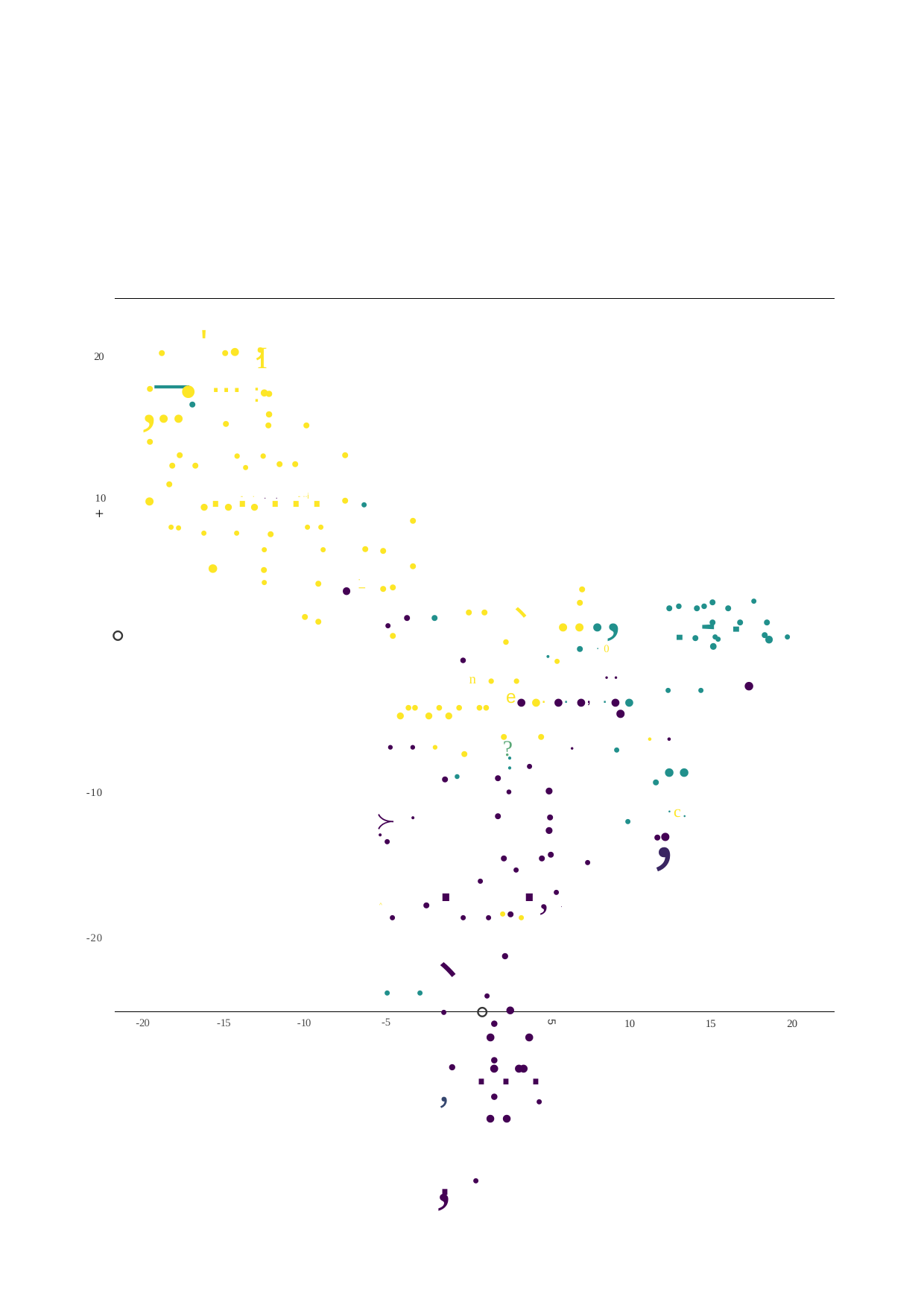

# .

． '．一
，
I
．	... :•	．
20
,...
．
： ．
．
．．
．． ．	．．．．．．
．．
．．
．．
．
•.•.• ...．．
．
••．．•••．．
-·..  - ··i
．．
10 +
．．．．．．．．
．
...,
．．
．．、	•  n
. I
． ．
．
．．．．
．·0	••
．．
．．．．
．．
．．．
．．...
. '.
．
．．．．
。
．
•• ．．
.
••• •••• ••
e••.•.•,.•• :
．•• ．·c.
•••．?．·．^．．．．．.．．
． ．．．．
．
．，
．．．
．人．
•• ．
．
-10
．
．．．
．
.．., ．.·.，..．,．
、••.•.••..
．•••
-20
。

-5
-20
-15
-10
10
15
20
5